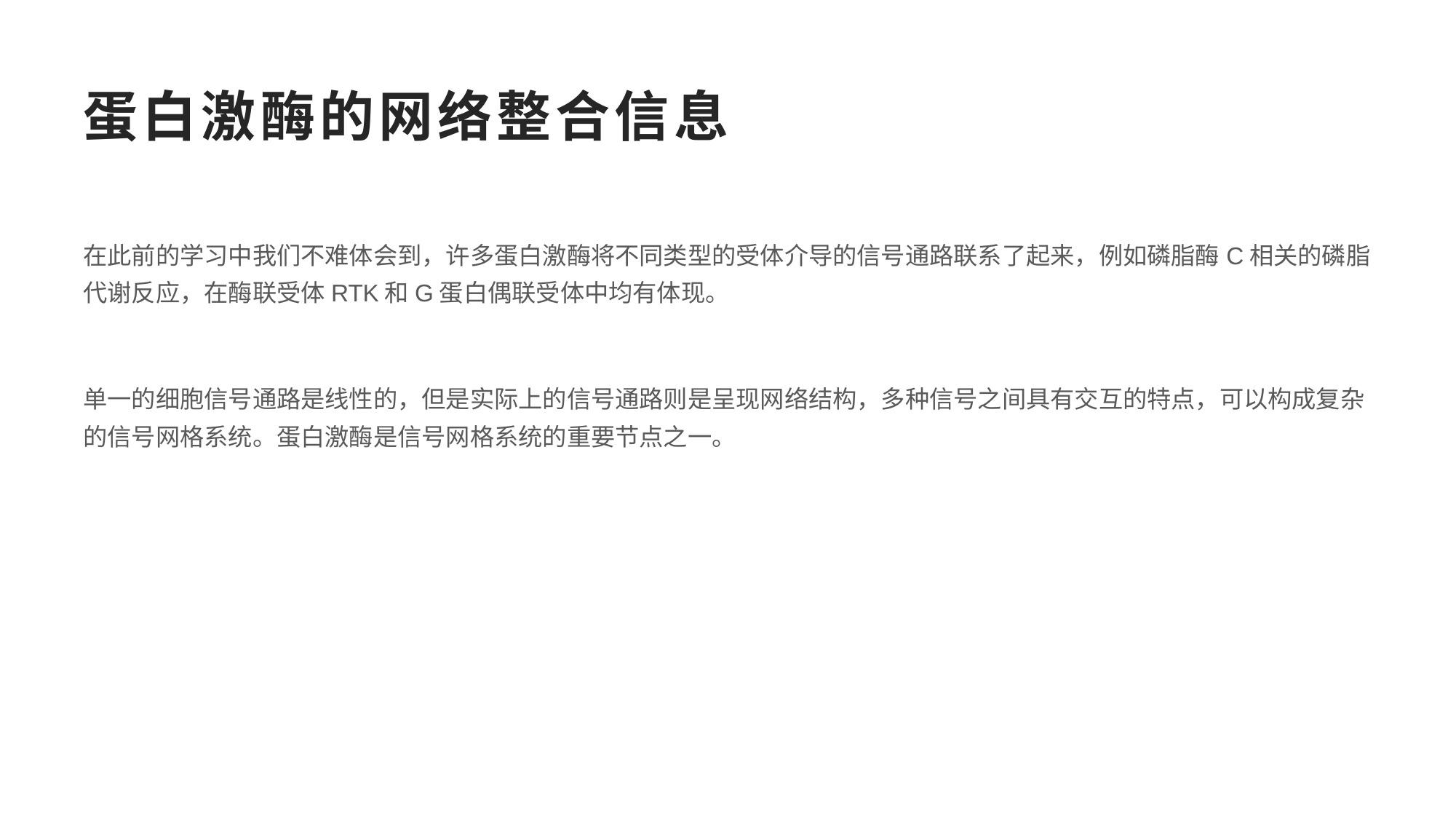

# 蛋白激酶的网络整合信息
在此前的学习中我们不难体会到，许多蛋白激酶将不同类型的受体介导的信号通路联系了起来，例如磷脂酶C相关的磷脂代谢反应，在酶联受体RTK和G蛋白偶联受体中均有体现。

单一的细胞信号通路是线性的，但是实际上的信号通路则是呈现网络结构，多种信号之间具有交互的特点，可以构成复杂的信号网格系统。蛋白激酶是信号网格系统的重要节点之一。